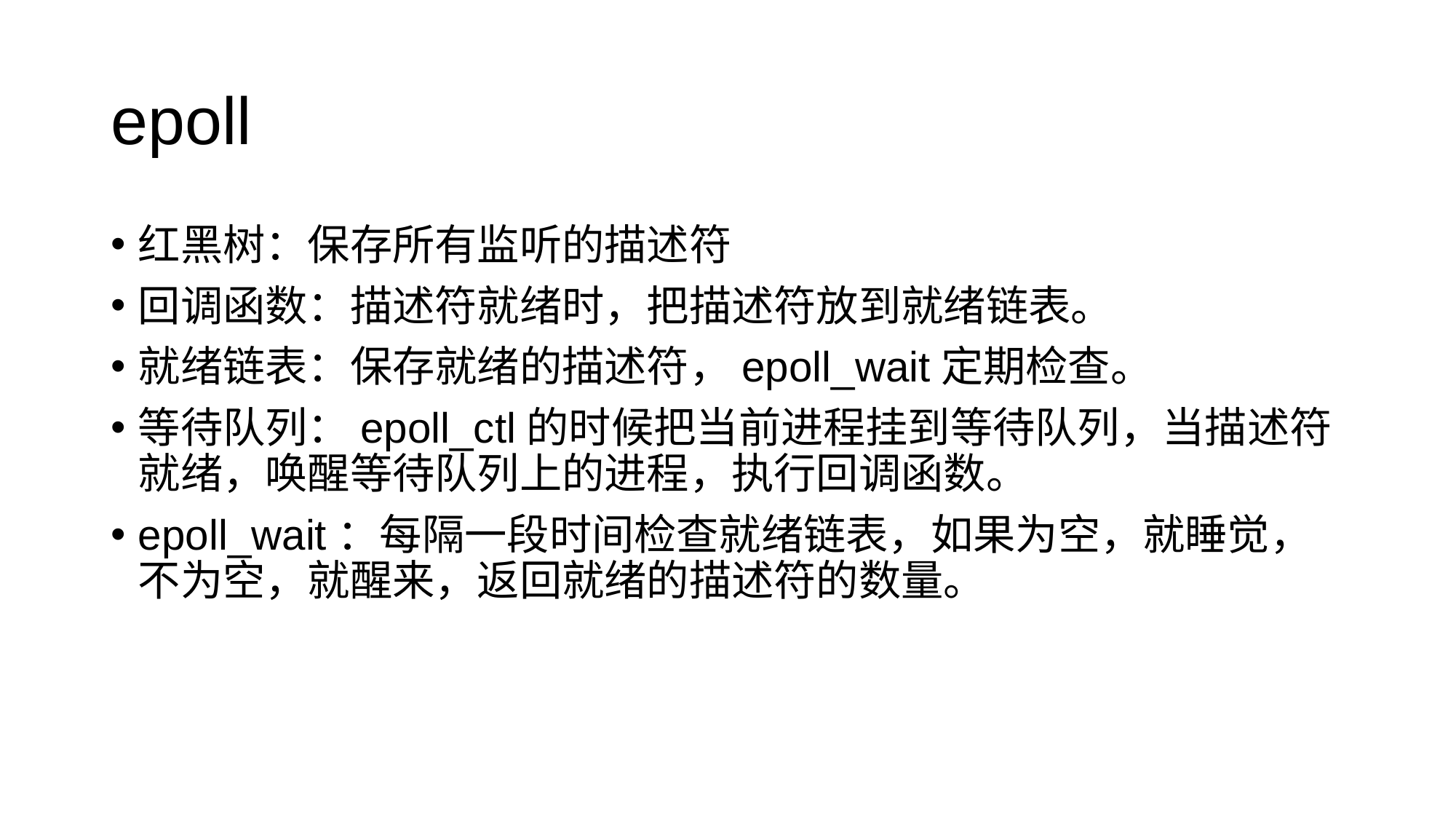

# epoll
红黑树：保存所有监听的描述符
回调函数：描述符就绪时，把描述符放到就绪链表。
就绪链表：保存就绪的描述符，epoll_wait定期检查。
等待队列：epoll_ctl的时候把当前进程挂到等待队列，当描述符就绪，唤醒等待队列上的进程，执行回调函数。
epoll_wait：每隔一段时间检查就绪链表，如果为空，就睡觉，不为空，就醒来，返回就绪的描述符的数量。